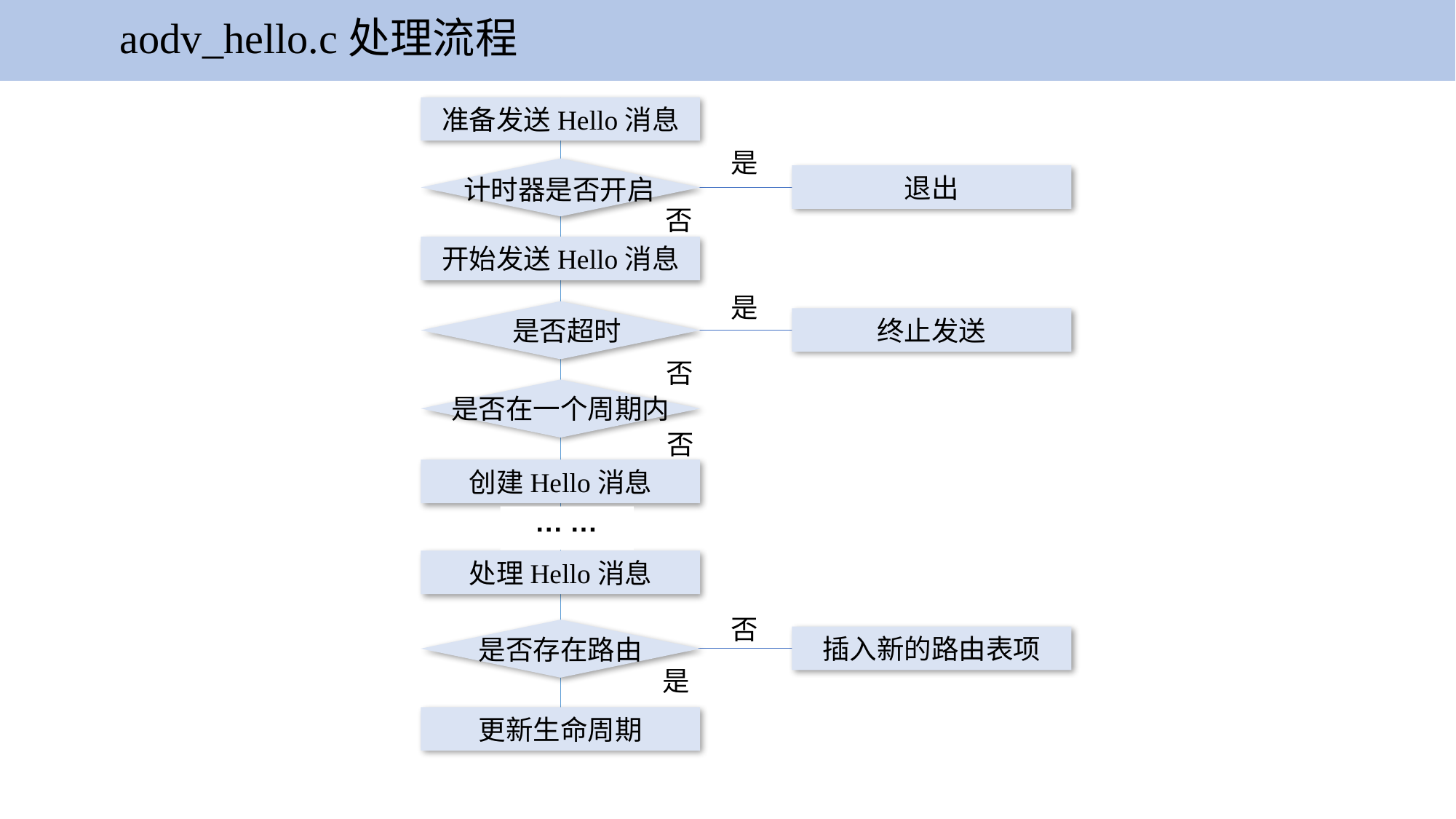

aodv_hello.c处理流程
准备发送Hello消息
是

退出
计时器是否开启
否
开始发送Hello消息
是

是否超时
终止发送
否

是否在一个周期内
否
创建Hello消息
··· ···
处理Hello消息
否

插入新的路由表项
是否存在路由
是
更新生命周期